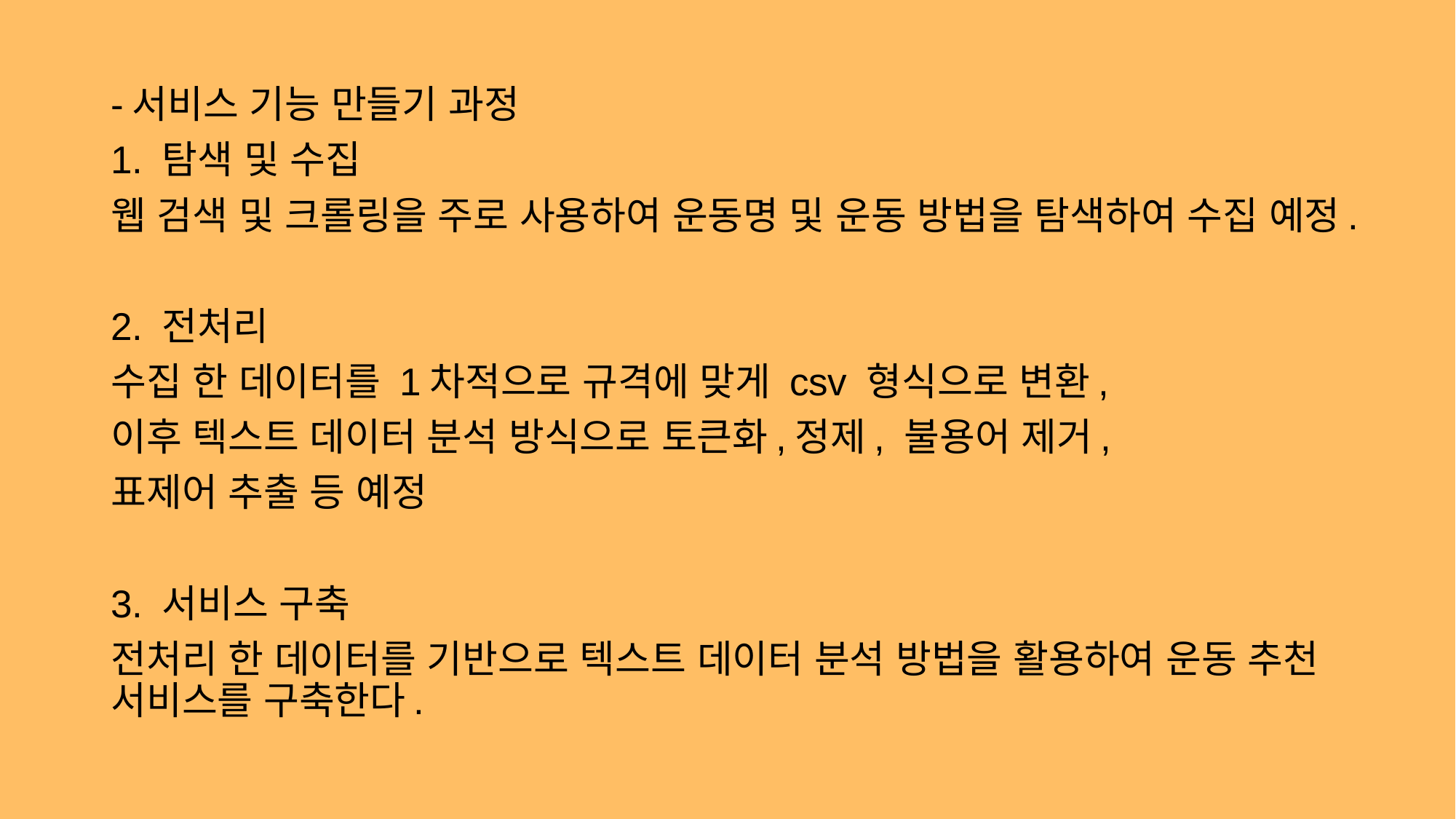

-서비스 기능 만들기 과정
1. 탐색 및 수집
웹 검색 및 크롤링을 주로 사용하여 운동명 및 운동 방법을 탐색하여 수집 예정.

2. 전처리
수집 한 데이터를 1차적으로 규격에 맞게 csv 형식으로 변환,
이후 텍스트 데이터 분석 방식으로 토큰화,정제, 불용어 제거,
표제어 추출 등 예정

3. 서비스 구축
전처리 한 데이터를 기반으로 텍스트 데이터 분석 방법을 활용하여 운동 추천 서비스를 구축한다.